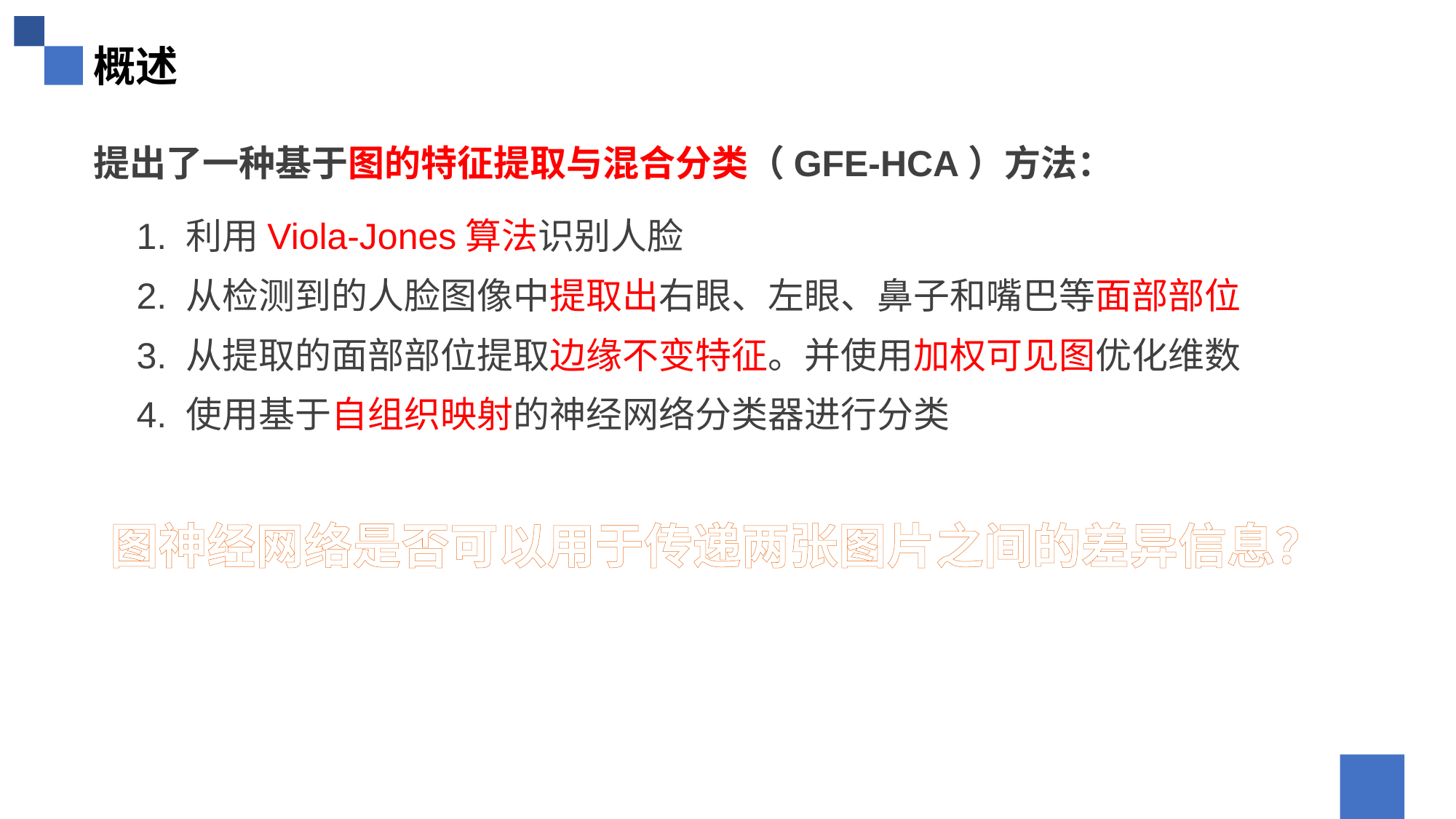

概述
提出了一种基于图的特征提取与混合分类（GFE-HCA）方法：
1. 利用Viola-Jones算法识别人脸
2. 从检测到的人脸图像中提取出右眼、左眼、鼻子和嘴巴等面部部位
3. 从提取的面部部位提取边缘不变特征。并使用加权可见图优化维数
4. 使用基于自组织映射的神经网络分类器进行分类
图神经网络是否可以用于传递两张图片之间的差异信息？